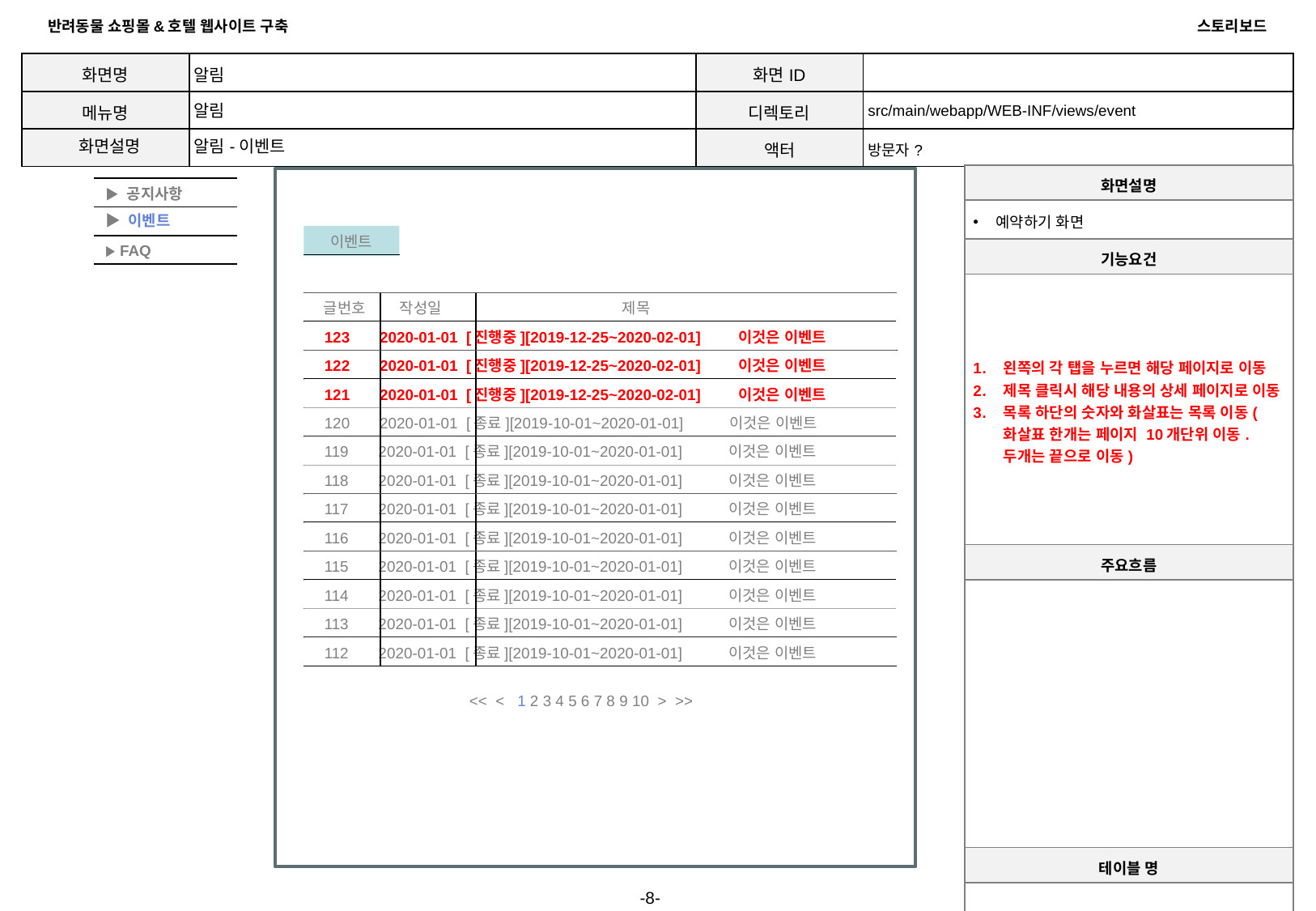

| 화면명 | 알림 | 화면ID |  |
| --- | --- | --- | --- |
| 메뉴명 | 알림 | 디렉토리 | src/main/webapp/WEB-INF/views/event |
| 화면설명 | 알림-이벤트 | 액터 | 방문자? |
| 화면설명 |
| --- |
| 예약하기 화면 |
| 기능요건 |
| 왼쪽의 각 탭을 누르면 해당 페이지로 이동 제목 클릭시 해당 내용의 상세 페이지로 이동 목록 하단의 숫자와 화살표는 목록 이동(화살표 한개는 페이지 10개단위 이동. 두개는 끝으로 이동) |
| 주요흐름 |
|  |

▶ 공지사항
▶ 이벤트
이벤트
▶ FAQ
 글번호        작성일  	               제목
  123       2020-01-01  [진행중][2019-12-25~2020-02-01]        이것은 이벤트
  122       2020-01-01  [진행중][2019-12-25~2020-02-01]        이것은 이벤트
  121       2020-01-01  [진행중][2019-12-25~2020-02-01]        이것은 이벤트
  120       2020-01-01  [종료][2019-10-01~2020-01-01]          이것은 이벤트
  119       2020-01-01  [종료][2019-10-01~2020-01-01]          이것은 이벤트
  118       2020-01-01  [종료][2019-10-01~2020-01-01]          이것은 이벤트
  117       2020-01-01  [종료][2019-10-01~2020-01-01]          이것은 이벤트
  116       2020-01-01  [종료][2019-10-01~2020-01-01]          이것은 이벤트
  115       2020-01-01  [종료][2019-10-01~2020-01-01]          이것은 이벤트
  114       2020-01-01  [종료][2019-10-01~2020-01-01]          이것은 이벤트
  113       2020-01-01  [종료][2019-10-01~2020-01-01]          이것은 이벤트
  112       2020-01-01  [종료][2019-10-01~2020-01-01]          이것은 이벤트
<<  <   1 2 3 4 5 6 7 8 9 10  >  >>
| 테이블 명 |
| --- |
|  |